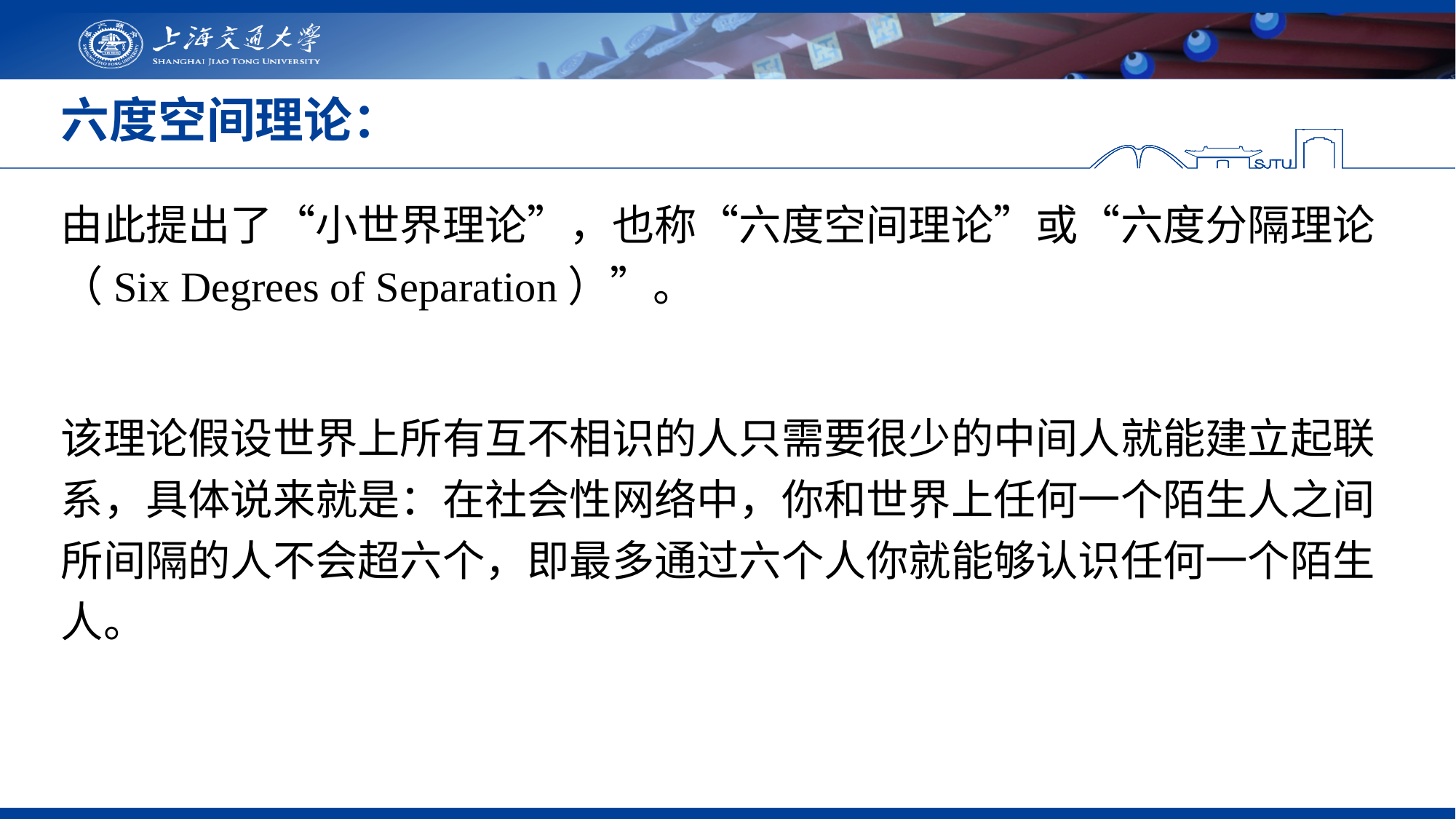

# 六度空间理论：
由此提出了“小世界理论”，也称“六度空间理论”或“六度分隔理论（Six Degrees of Separation）”。

该理论假设世界上所有互不相识的人只需要很少的中间人就能建立起联系，具体说来就是：在社会性网络中，你和世界上任何一个陌生人之间所间隔的人不会超六个，即最多通过六个人你就能够认识任何一个陌生人。